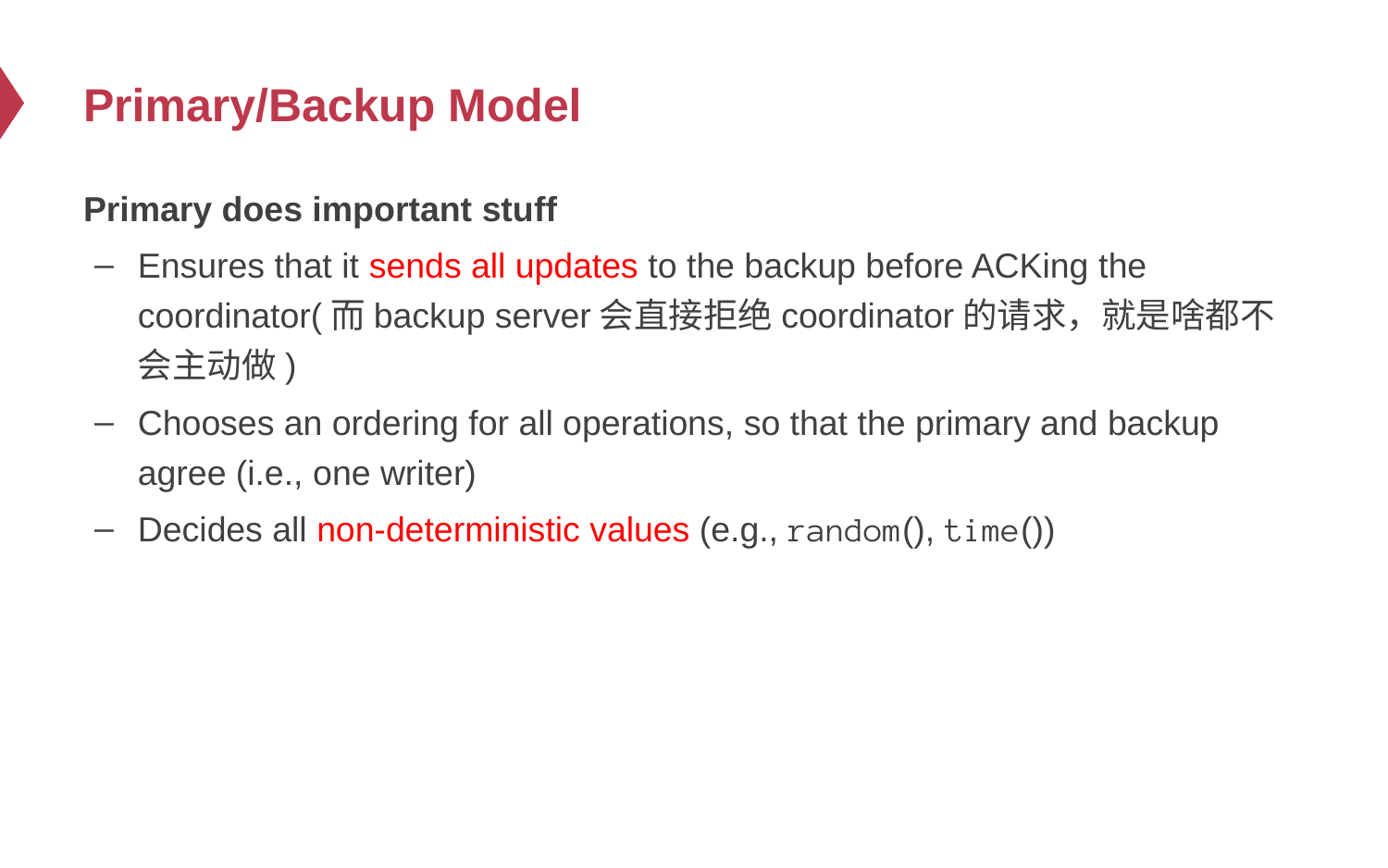

# Primary/Backup Model
Primary does important stuff
Ensures that it sends all updates to the backup before ACKing the coordinator(而backup server会直接拒绝coordinator的请求，就是啥都不会主动做)
Chooses an ordering for all operations, so that the primary and backup agree (i.e., one writer)
Decides all non-deterministic values (e.g., random(), time())

25